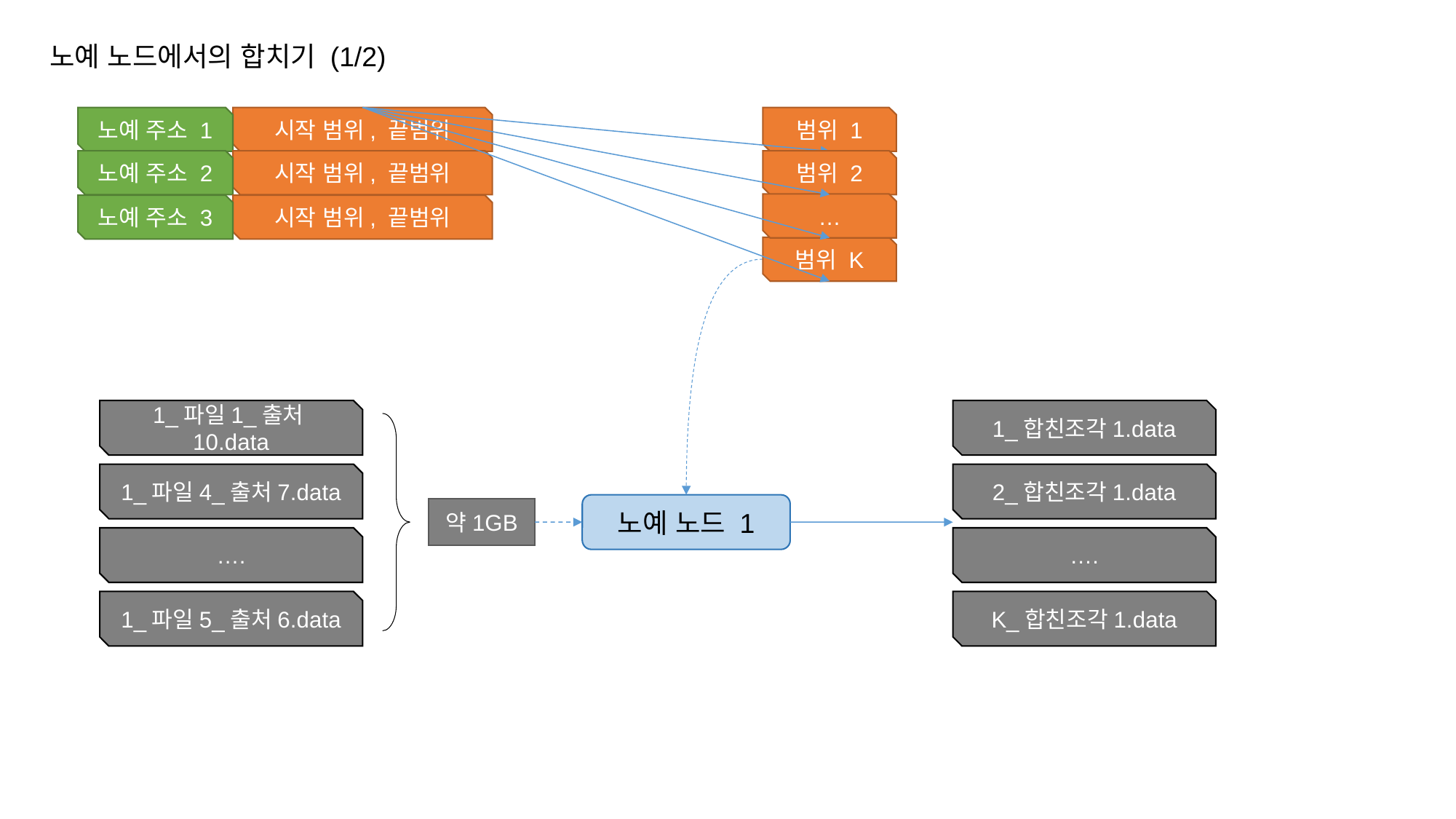

노예 노드에서의 합치기 (1/2)
노예 주소 1
시작 범위, 끝범위
노예 주소 2
시작 범위, 끝범위
노예 주소 3
시작 범위, 끝범위
범위 1
범위 2
…
범위 K
1_파일1_출처10.data
1_파일4_출처7.data
….
1_파일5_출처6.data
1_합친조각1.data
2_합친조각1.data
….
K_합친조각1.data

노예 노드 1
약1GB